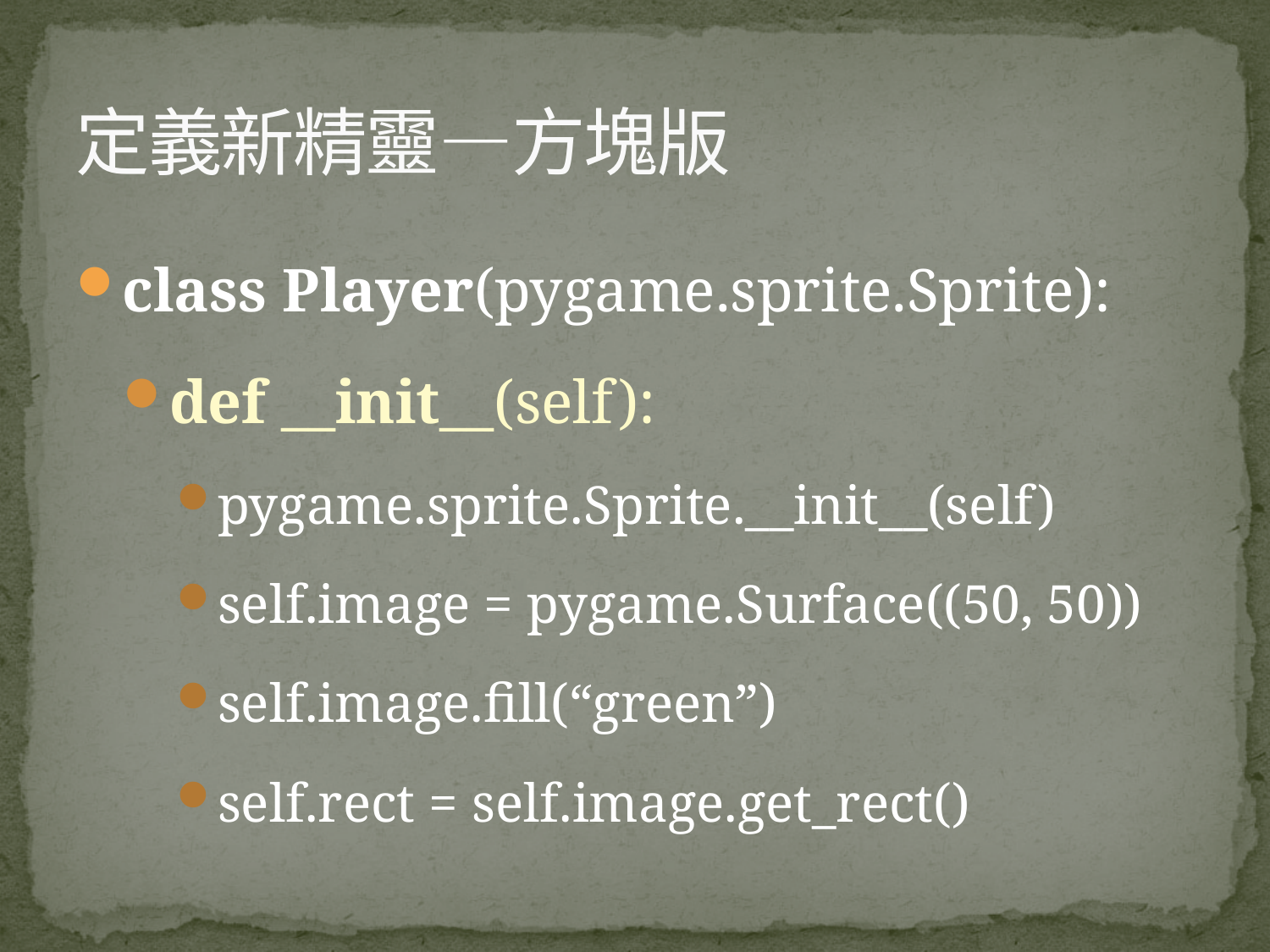

# 定義新精靈—方塊版
class Player(pygame.sprite.Sprite):
def __init__(self):
pygame.sprite.Sprite.__init__(self)
self.image = pygame.Surface((50, 50))
self.image.fill(“green”)
self.rect = self.image.get_rect()